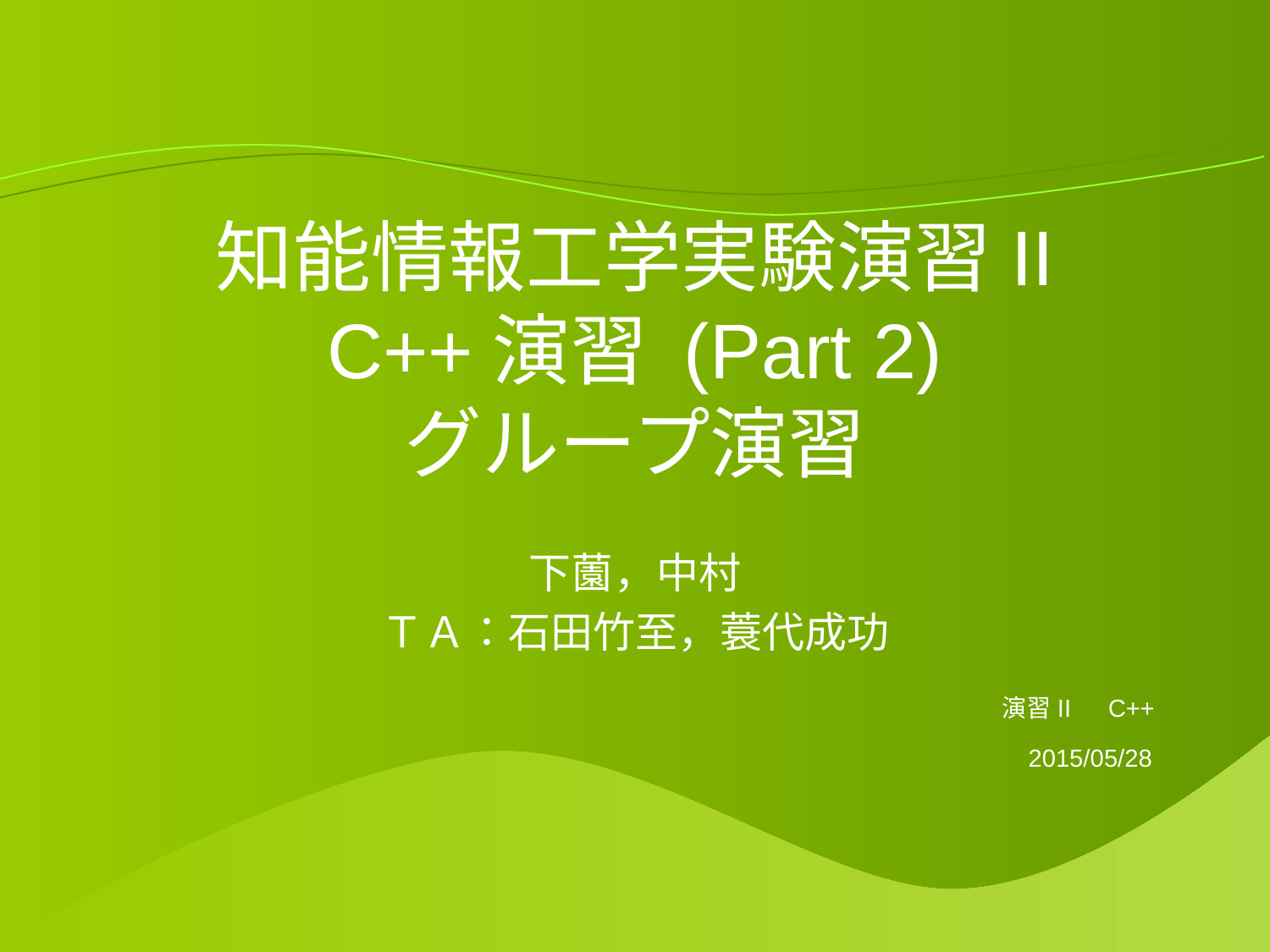

# 知能情報工学実験演習II C++演習 (Part 2) グループ演習
下薗，中村
ＴＡ：石田竹至，蓑代成功
演習II　C++
2015/05/28